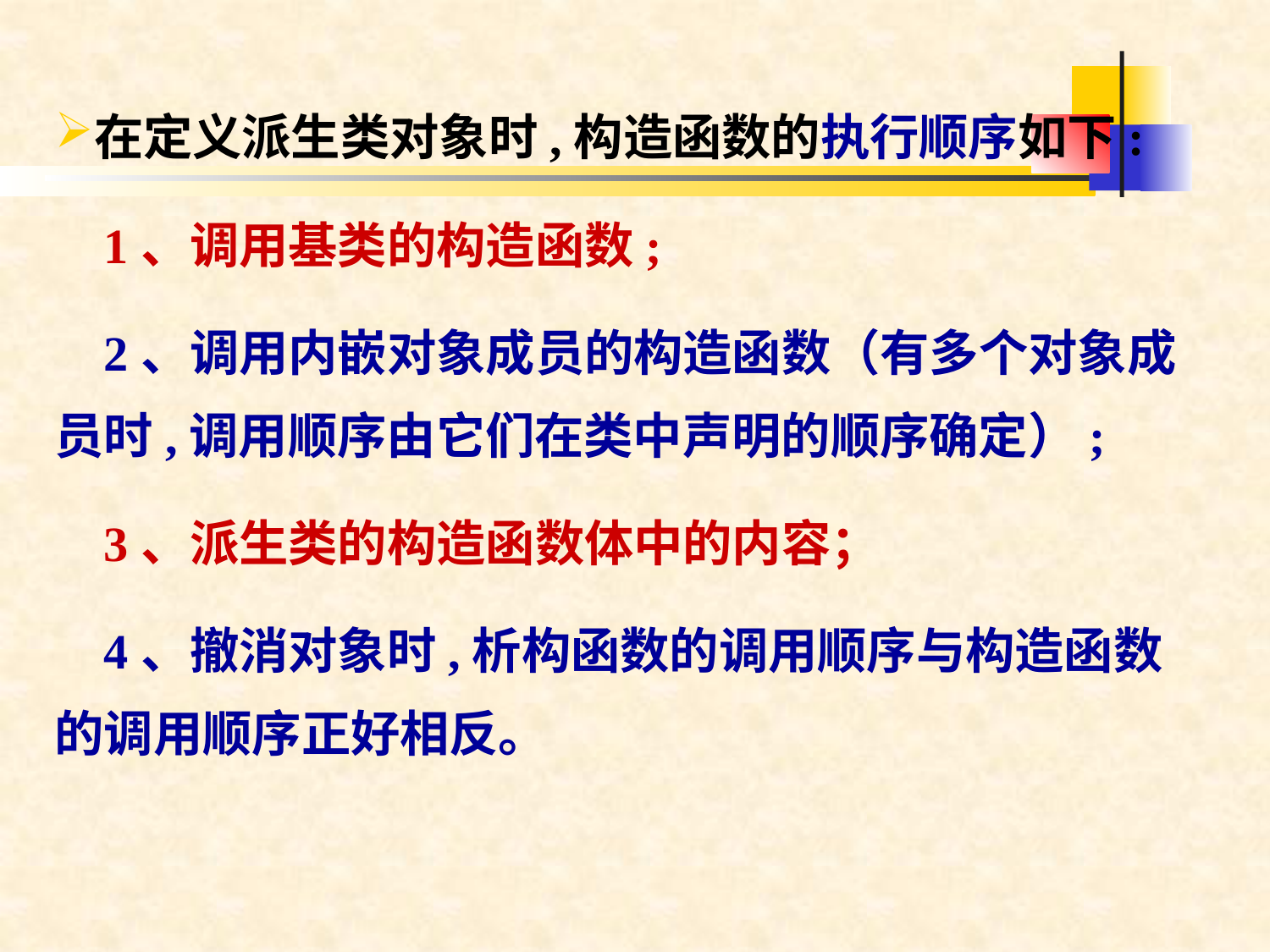

在定义派生类对象时,构造函数的执行顺序如下:
    1、调用基类的构造函数;
    2、调用内嵌对象成员的构造函数（有多个对象成员时,调用顺序由它们在类中声明的顺序确定）;
    3、派生类的构造函数体中的内容；
    4、撤消对象时,析构函数的调用顺序与构造函数的调用顺序正好相反。